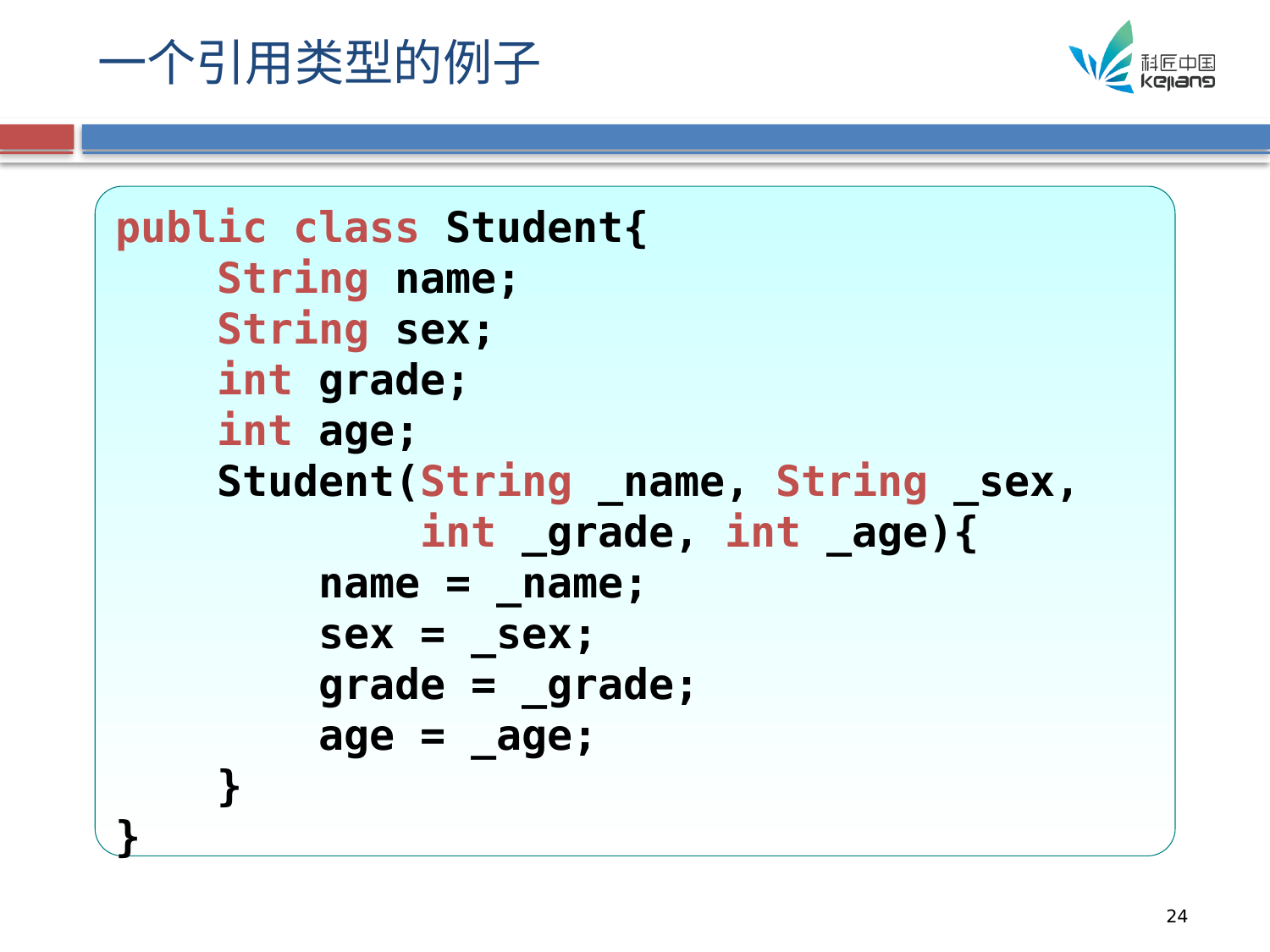

# 一个引用类型的例子
public class Student{
    String name;
    String sex;
    int grade;
    int age;
    Student(String _name, String _sex,
            int _grade, int _age){
        name = _name;
        sex = _sex;
        grade = _grade;
        age = _age;
    }
}
24